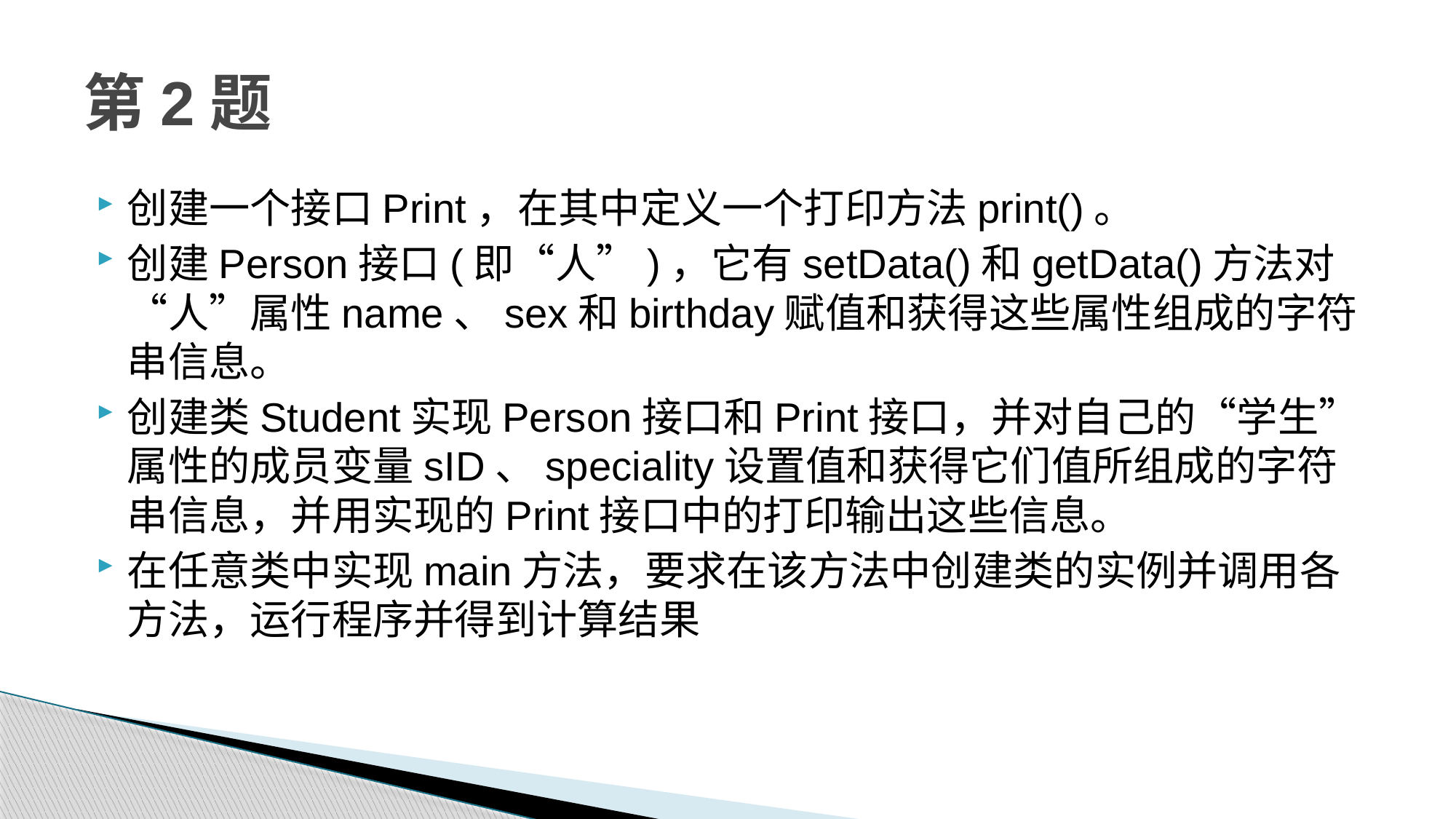

# 第2题
创建一个接口Print，在其中定义一个打印方法print()。
创建Person接口(即“人”)，它有setData()和getData()方法对“人”属性name、sex和birthday赋值和获得这些属性组成的字符串信息。
创建类Student实现Person接口和Print接口，并对自己的“学生”属性的成员变量sID、speciality设置值和获得它们值所组成的字符串信息，并用实现的Print接口中的打印输出这些信息。
在任意类中实现main方法，要求在该方法中创建类的实例并调用各方法，运行程序并得到计算结果